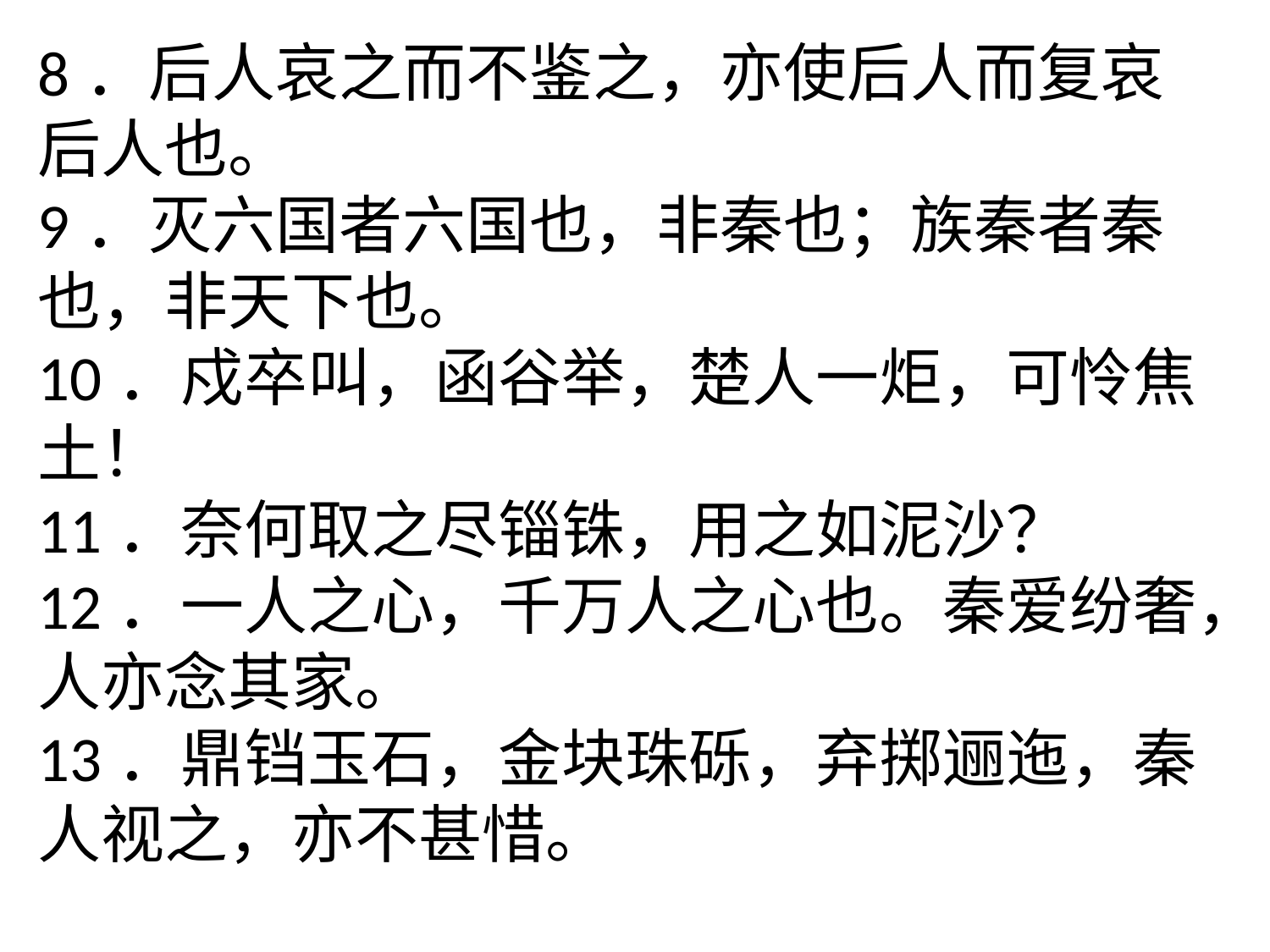

8．后人哀之而不鉴之，亦使后人而复哀后人也。
9．灭六国者六国也，非秦也；族秦者秦也，非天下也。
10．戍卒叫，函谷举，楚人一炬，可怜焦土！
11．奈何取之尽锱铢，用之如泥沙？
12．一人之心，千万人之心也。秦爱纷奢，人亦念其家。
13．鼎铛玉石，金块珠砾，弃掷逦迤，秦人视之，亦不甚惜。